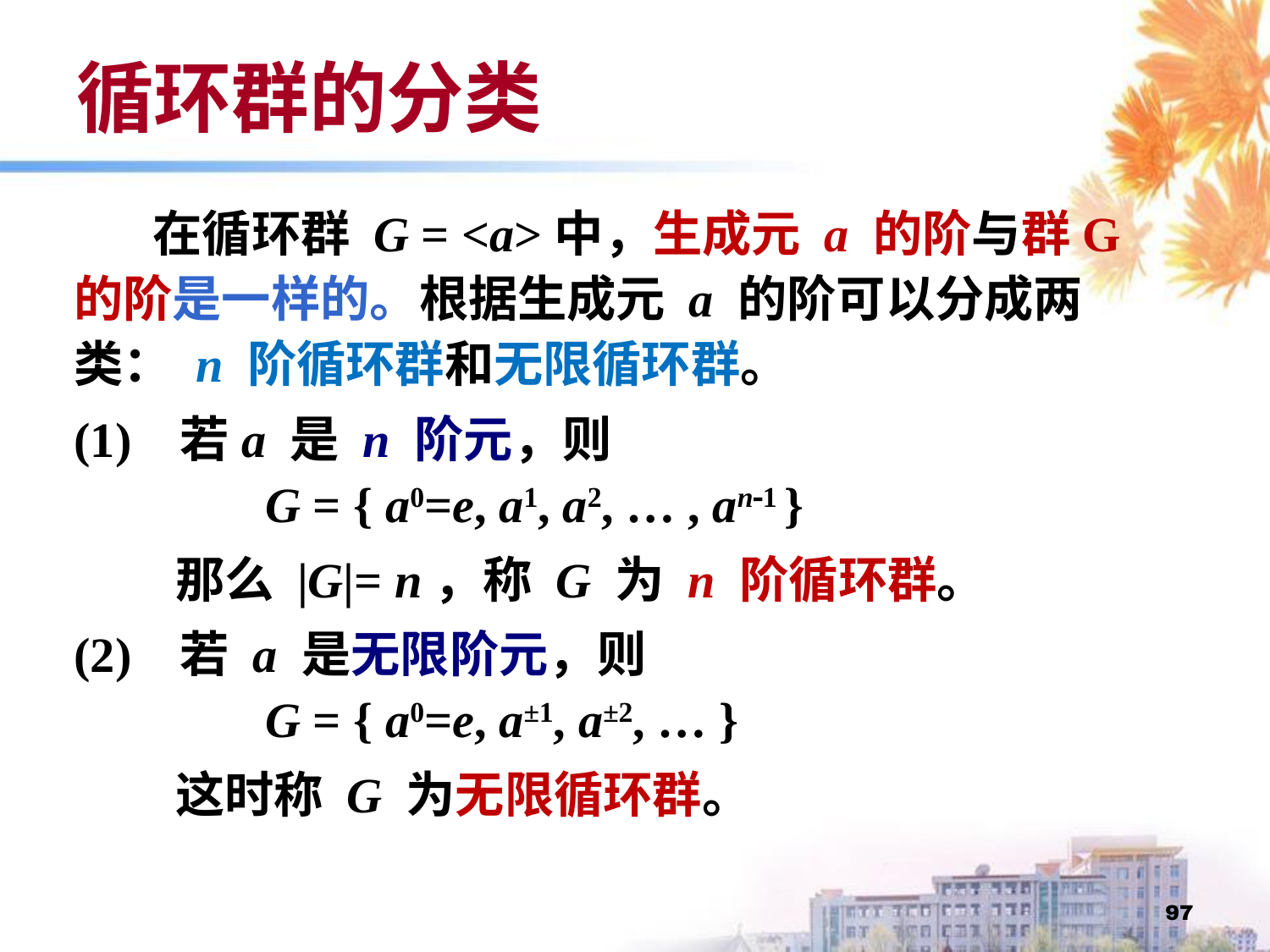

# 循环群的分类
      在循环群 G = <a>中，生成元 a 的阶与群G的阶是一样的。根据生成元 a 的阶可以分成两类： n 阶循环群和无限循环群。
(1)   若a 是 n 阶元，则
                G = { a0=e, a1, a2, … , an−1 }
        那么 |G|= n，称 G 为 n 阶循环群。
(2)   若 a 是无限阶元，则
                G = { a0=e, a±1, a±2, … }
        这时称 G 为无限循环群。
97